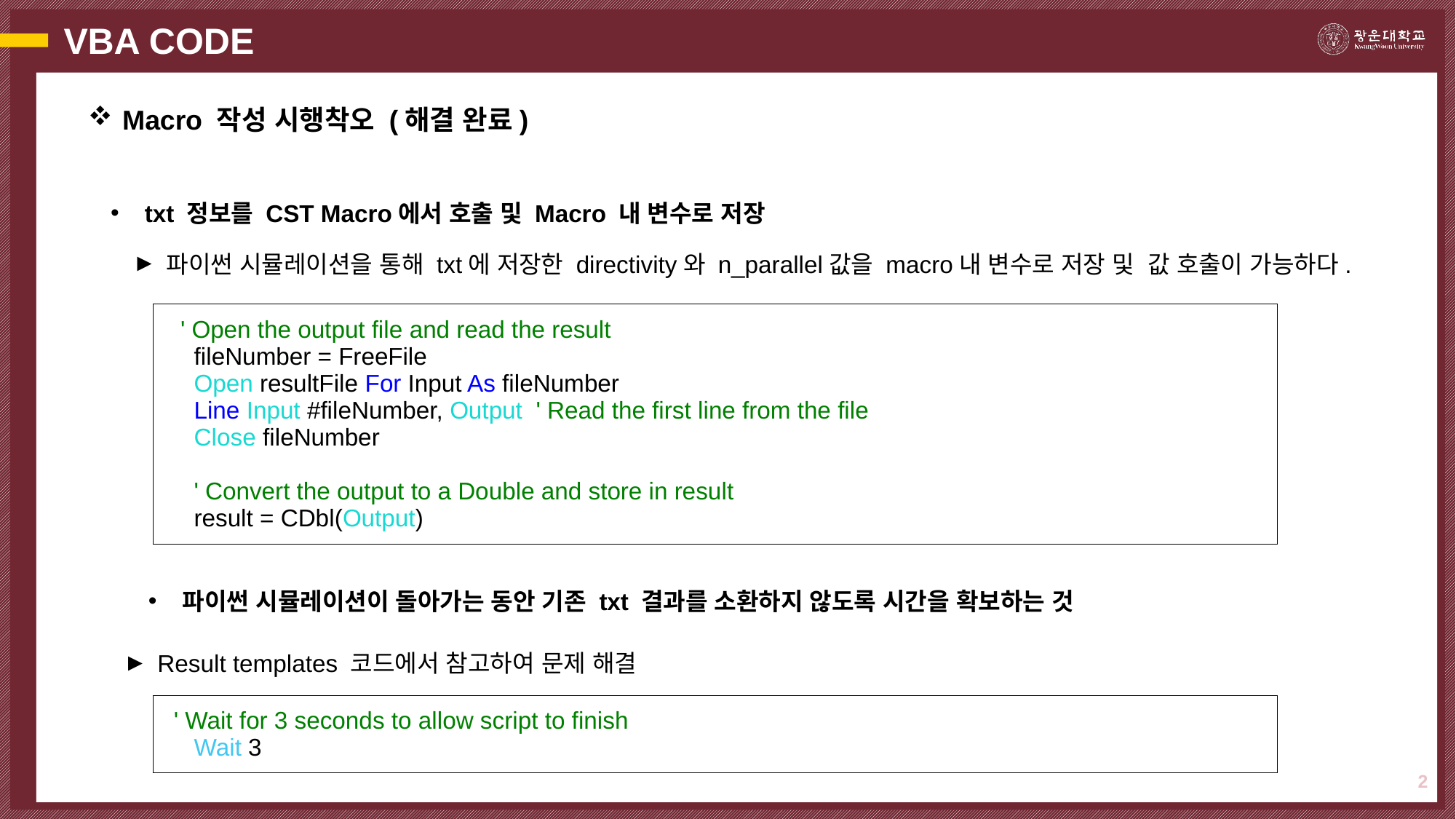

# VBA CODE
Macro 작성 시행착오 (해결 완료)
txt 정보를 CST Macro에서 호출 및 Macro 내 변수로 저장
파이썬 시뮬레이션을 통해 txt에 저장한 directivity와 n_parallel값을 macro내 변수로 저장 및  값 호출이 가능하다.
| ' Open the output file and read the result fileNumber = FreeFile Open resultFile For Input As fileNumber Line Input #fileNumber, Output ' Read the first line from the file Close fileNumber ' Convert the output to a Double and store in result result = CDbl(Output) |
| --- |
파이썬 시뮬레이션이 돌아가는 동안 기존 txt 결과를 소환하지 않도록 시간을 확보하는 것
Result templates 코드에서 참고하여 문제 해결
| ' Wait for 3 seconds to allow script to finish Wait 3 |
| --- |
2